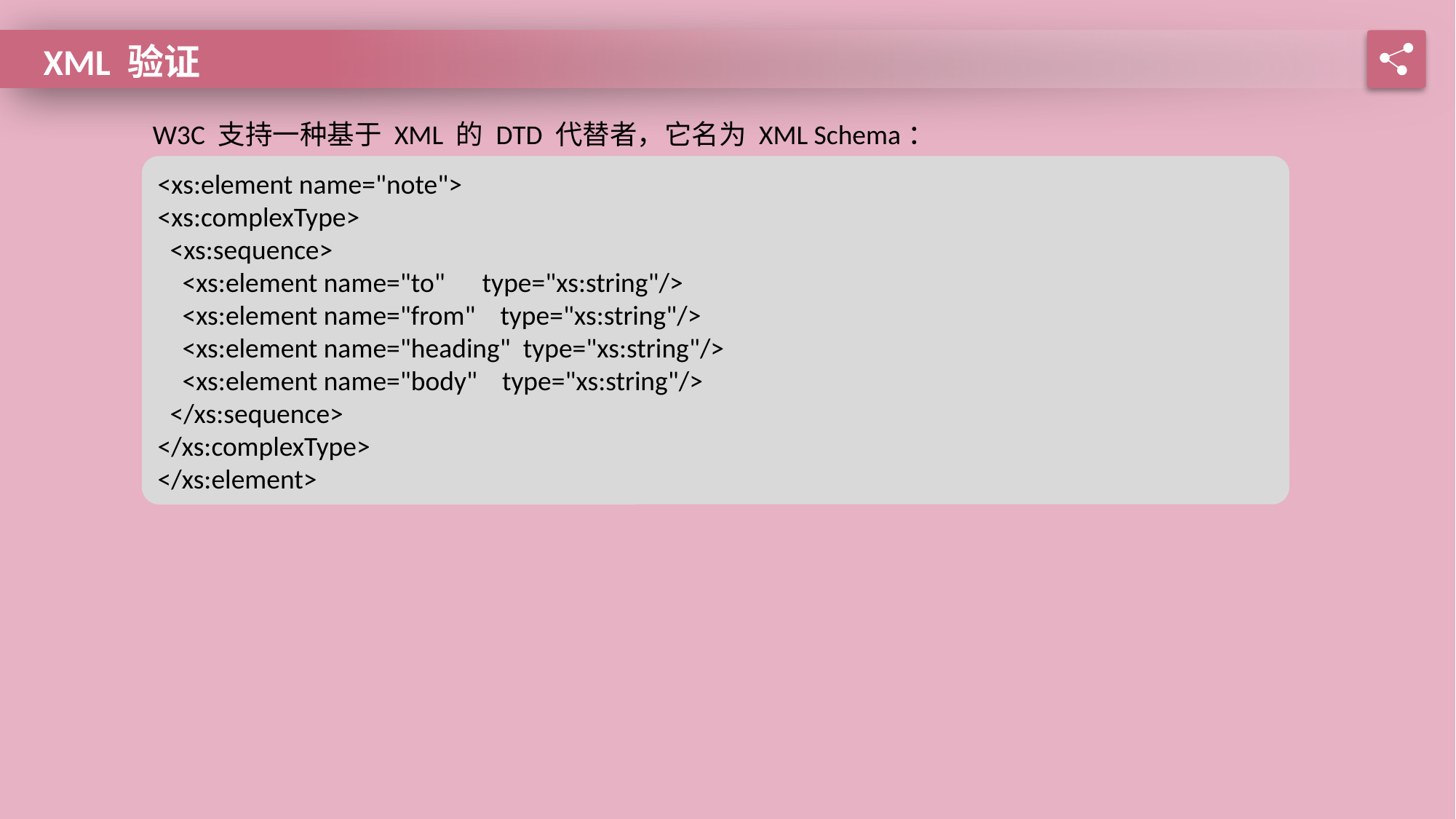

XML 验证
W3C 支持一种基于 XML 的 DTD 代替者，它名为 XML Schema：
<xs:element name="note">
<xs:complexType>
  <xs:sequence>
    <xs:element name="to"      type="xs:string"/>
    <xs:element name="from"    type="xs:string"/>
    <xs:element name="heading"  type="xs:string"/>
    <xs:element name="body"    type="xs:string"/>
  </xs:sequence>
</xs:complexType>
</xs:element>